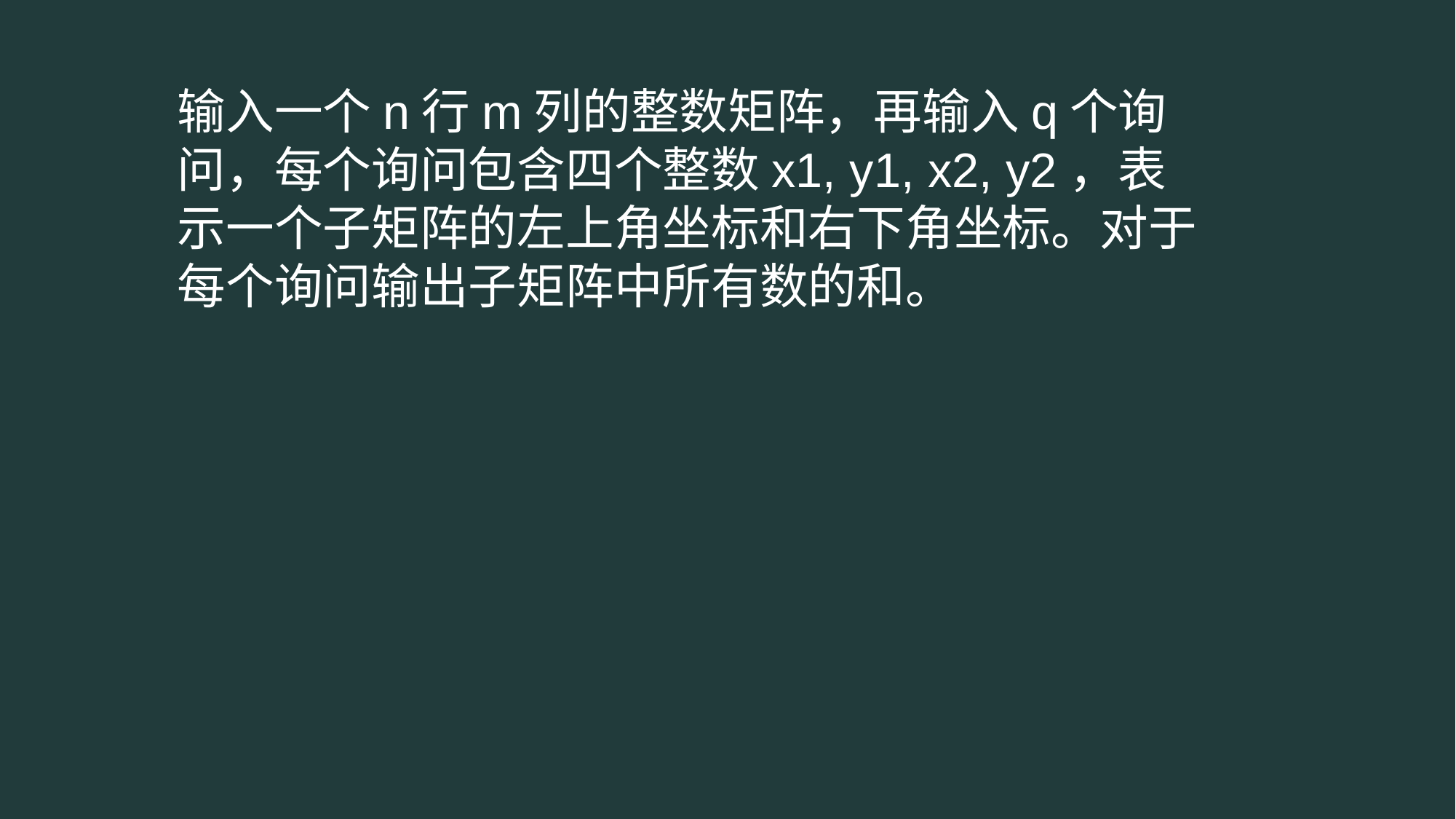

输入一个n行m列的整数矩阵，再输入q个询问，每个询问包含四个整数x1, y1, x2, y2，表示一个子矩阵的左上角坐标和右下角坐标。对于每个询问输出子矩阵中所有数的和。